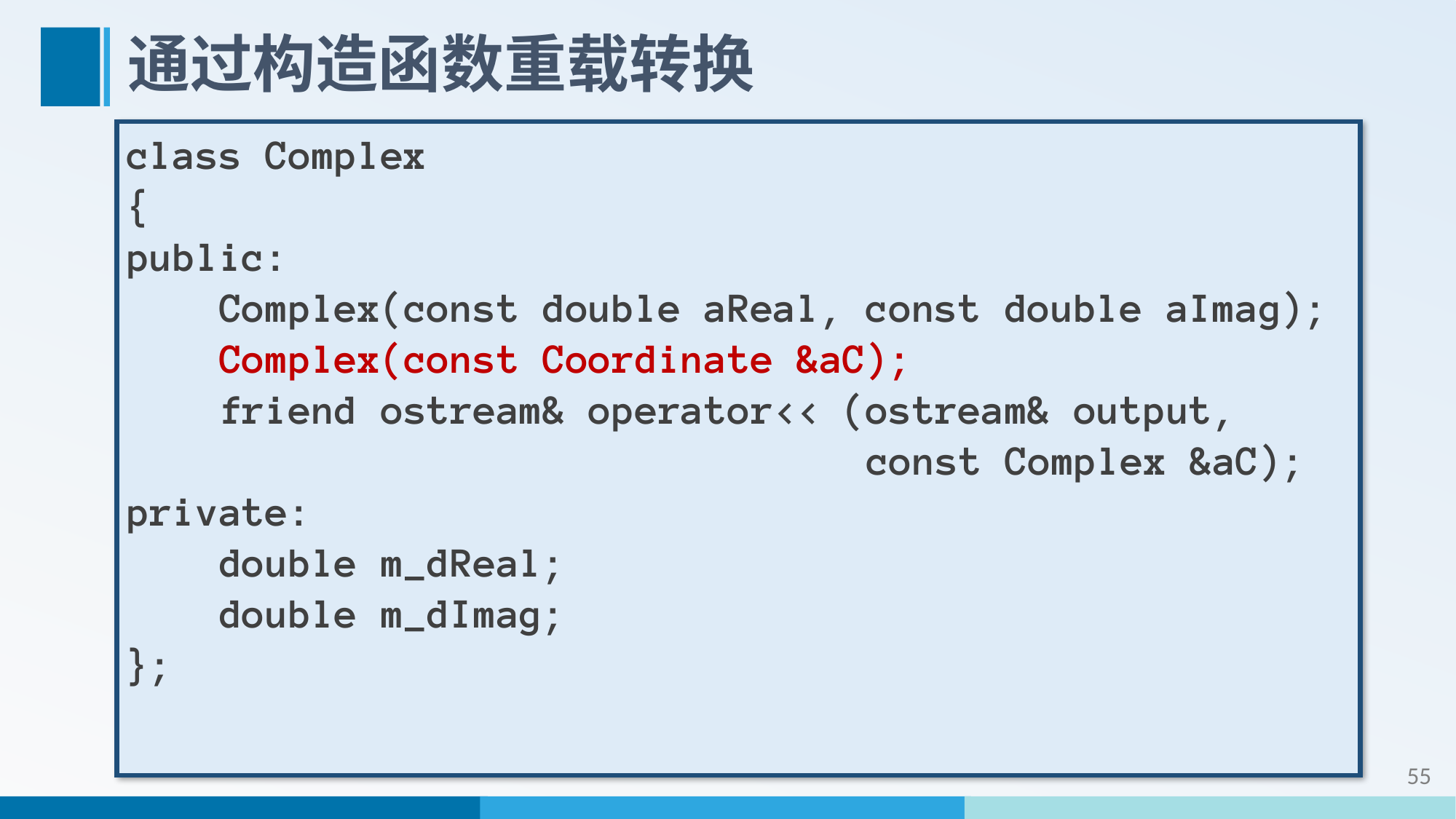

# 通过构造函数重载转换
class Complex
{
public:
    Complex(const double aReal, const double aImag);
    Complex(const Coordinate &aC);
    friend ostream& operator<< (ostream& output,
                                const Complex &aC);
private:
    double m_dReal;
    double m_dImag;
};